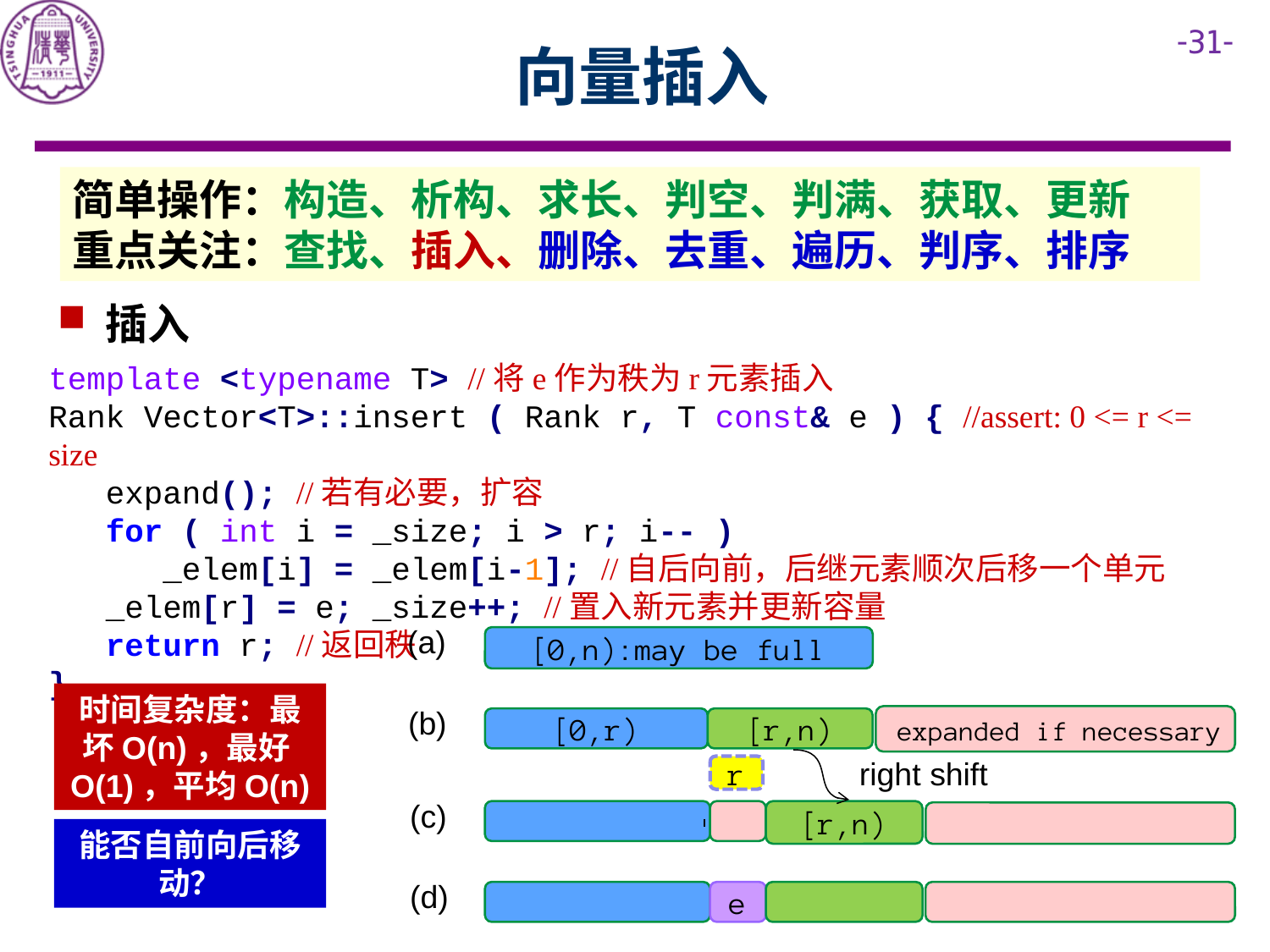

# 向量插入
简单操作：构造、析构、求长、判空、判满、获取、更新
重点关注：查找、插入、删除、去重、遍历、判序、排序
插入
template <typename T> //将e作为秩为r元素插入
Rank Vector<T>::insert ( Rank r, T const& e ) { //assert: 0 <= r <= size
   expand(); //若有必要，扩容
   for ( int i = _size; i > r; i-- )
      _elem[i] = _elem[i-1]; //自后向前，后继元素顺次后移一个单元
   _elem[r] = e; _size++; //置入新元素并更新容量
   return r; //返回秩
}
(a)
[0,n):may be full
时间复杂度：最坏O(n)，最好O(1)，平均O(n)
(b)
expanded if necessary

[0,r)
[r,n)
right shift
r
(c)

[r,n)

能否自前向后移动？
(d)

e